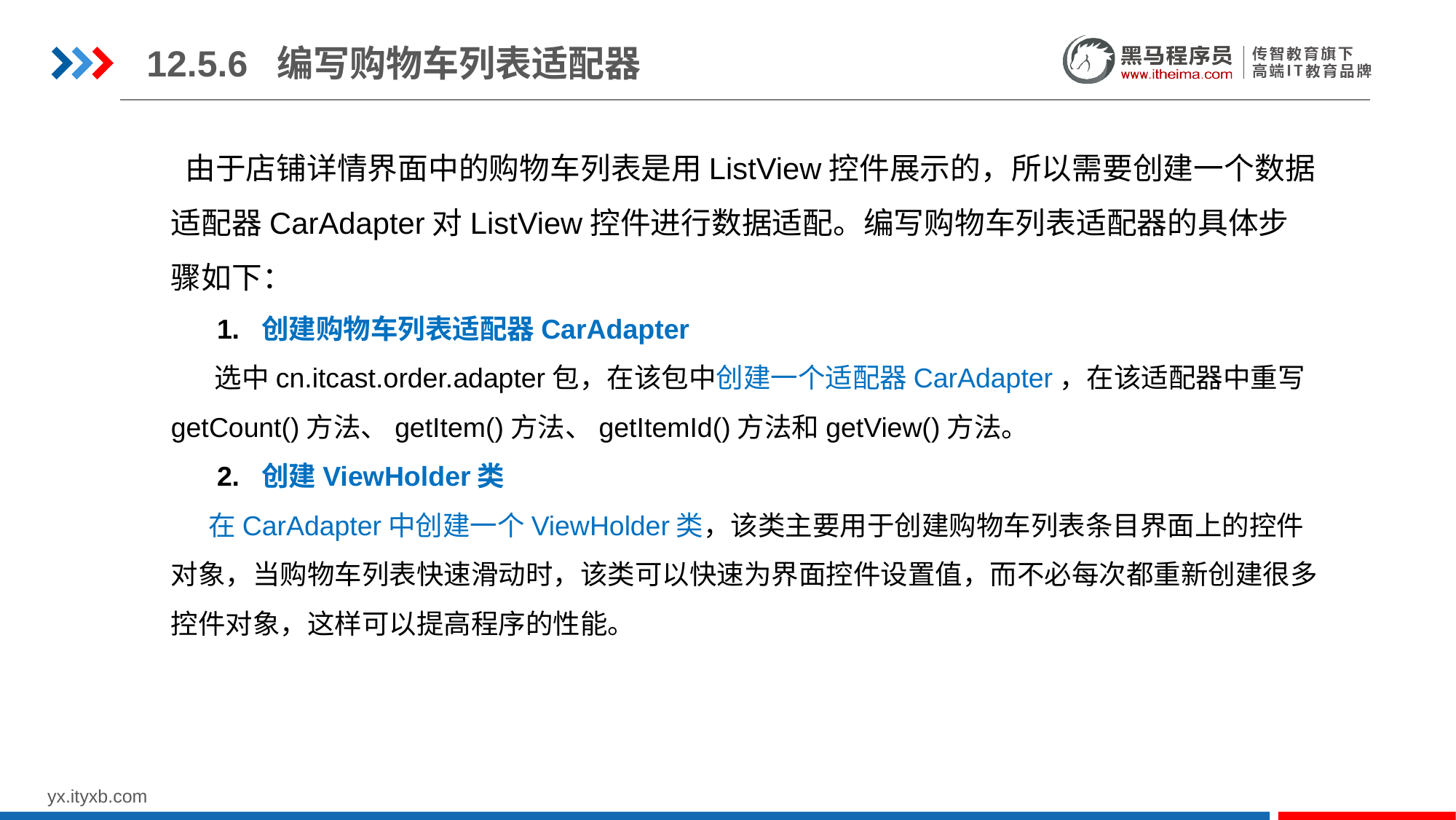

12.5.6  编写购物车列表适配器
 由于店铺详情界面中的购物车列表是用ListView控件展示的，所以需要创建一个数据适配器CarAdapter对ListView控件进行数据适配。编写购物车列表适配器的具体步骤如下：
      1.  创建购物车列表适配器CarAdapter
      选中cn.itcast.order.adapter包，在该包中创建一个适配器CarAdapter，在该适配器中重写getCount()方法、getItem()方法、getItemId()方法和getView()方法。
      2.  创建ViewHolder类
     在CarAdapter中创建一个ViewHolder类，该类主要用于创建购物车列表条目界面上的控件对象，当购物车列表快速滑动时，该类可以快速为界面控件设置值，而不必每次都重新创建很多控件对象，这样可以提高程序的性能。